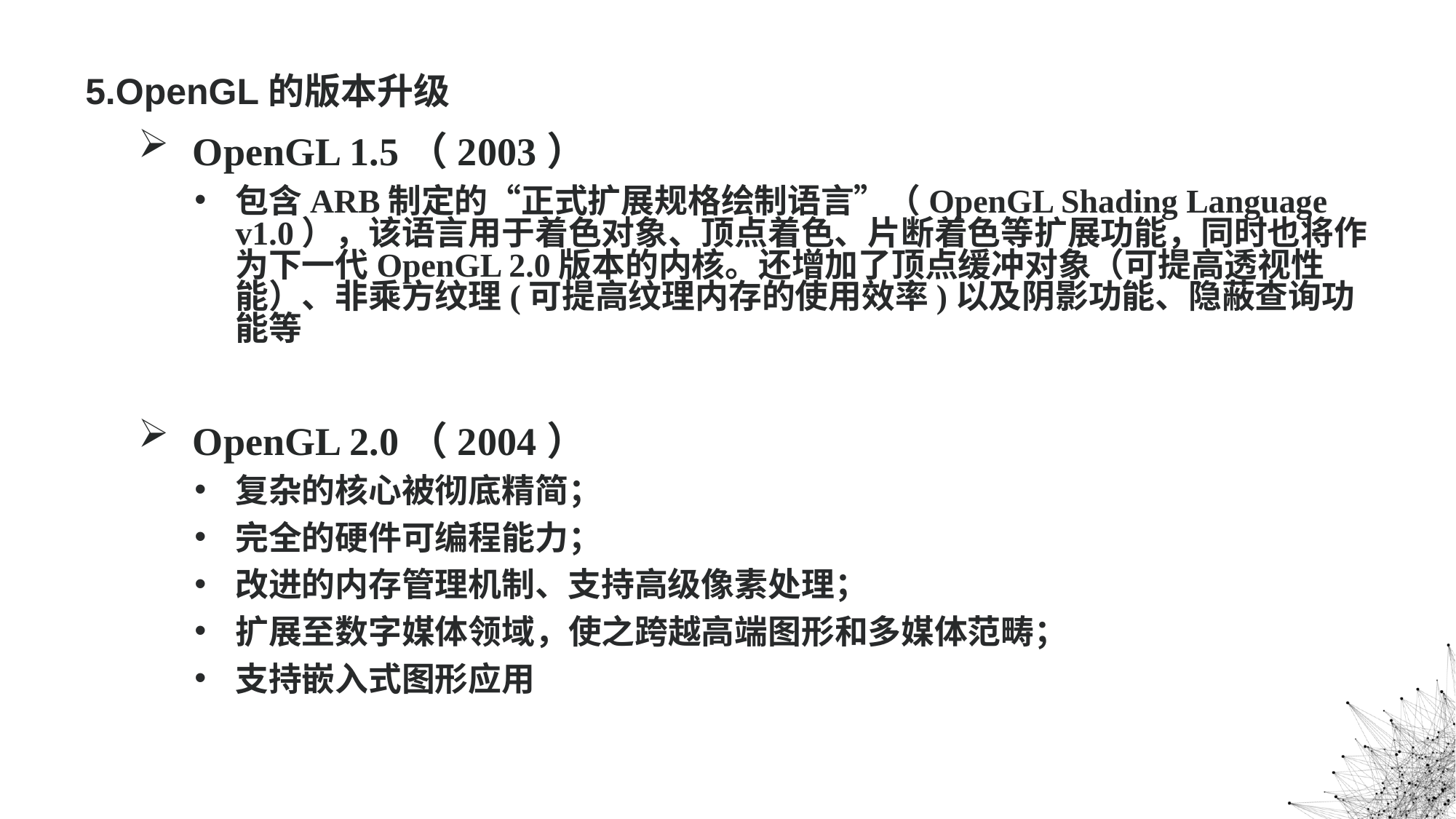

5.OpenGL的版本升级
OpenGL 1.5（2003）
包含ARB制定的“正式扩展规格绘制语言”（OpenGL Shading Language v1.0），该语言用于着色对象、顶点着色、片断着色等扩展功能，同时也将作为下一代OpenGL 2.0版本的内核。还增加了顶点缓冲对象（可提高透视性能）、非乘方纹理(可提高纹理内存的使用效率)以及阴影功能、隐蔽查询功能等

OpenGL 2.0（2004）
复杂的核心被彻底精简；
完全的硬件可编程能力；
改进的内存管理机制、支持高级像素处理；
扩展至数字媒体领域，使之跨越高端图形和多媒体范畴；
支持嵌入式图形应用